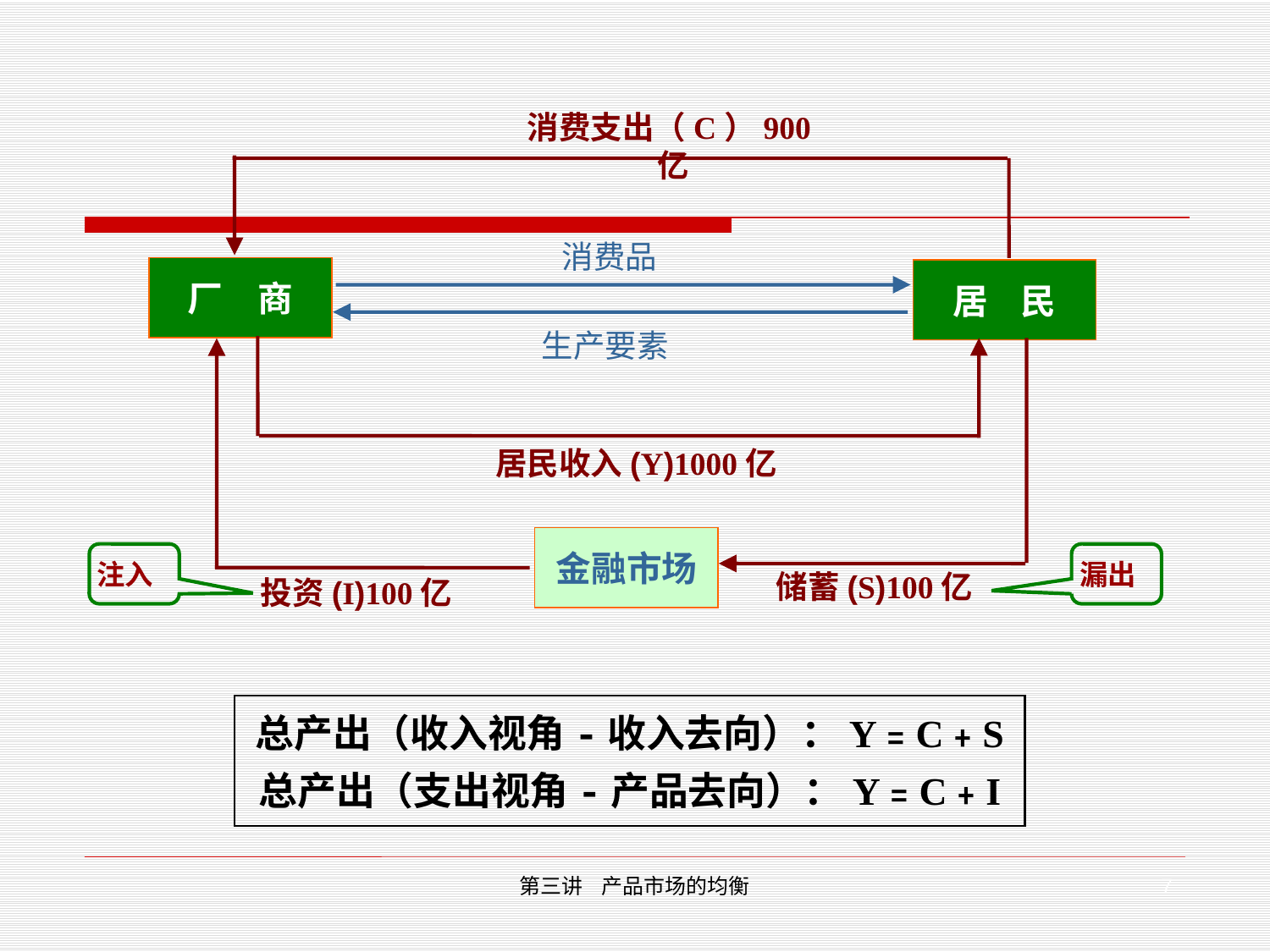

消费支出（C）900亿

消费品
厂　商
居    民

生产要素

居民收入(Y)1000亿

储蓄(S)100亿

金融市场

投资(I)100亿
注入
漏出

总产出（收入视角-收入去向）：Y﹦C﹢S
总产出（支出视角-产品去向）：Y﹦C﹢I
7
第三讲    产品市场的均衡